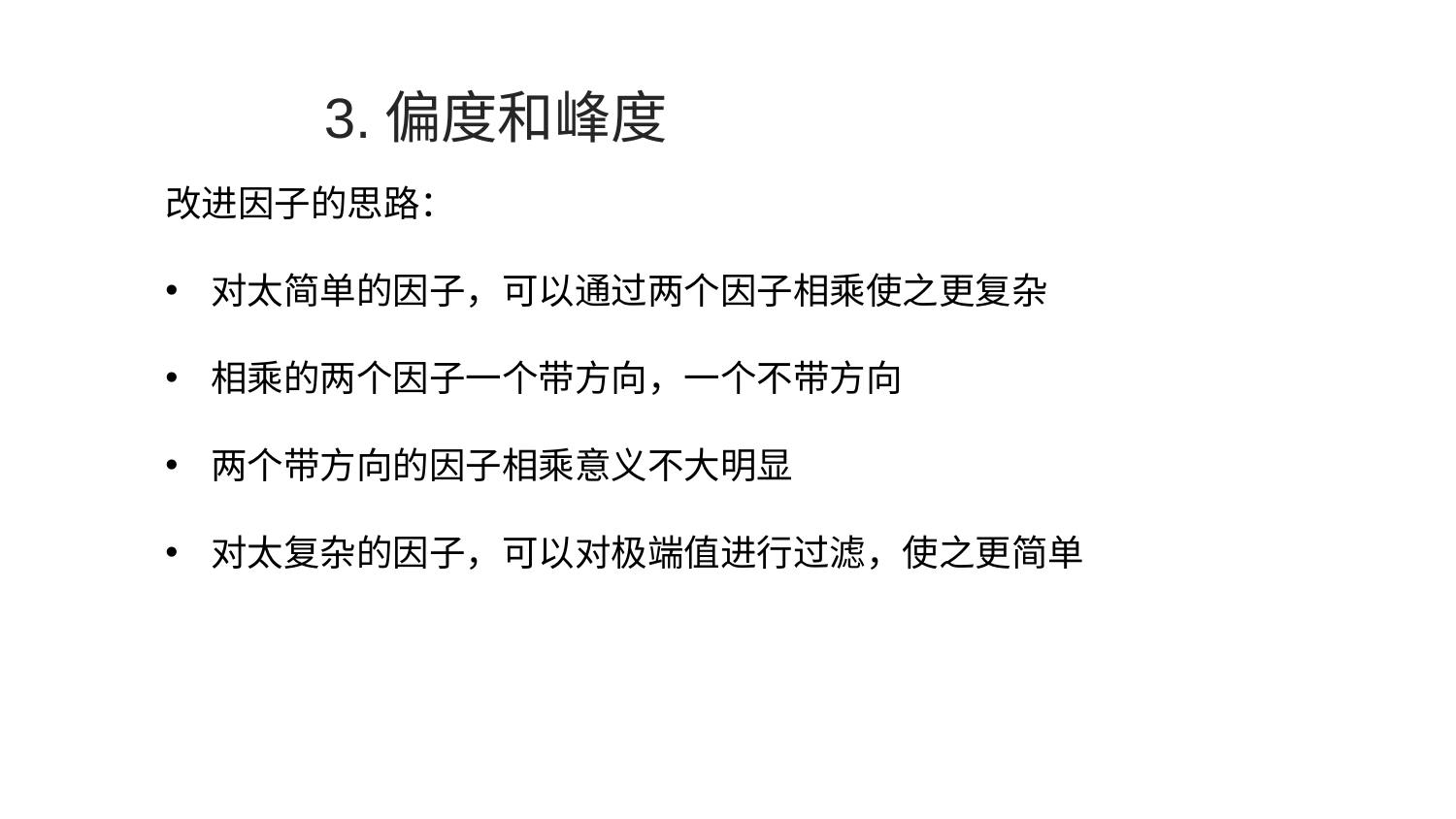

3.偏度和峰度
改进因子的思路：

对太简单的因子，可以通过两个因子相乘使之更复杂

相乘的两个因子一个带方向，一个不带方向

两个带方向的因子相乘意义不大明显

对太复杂的因子，可以对极端值进行过滤，使之更简单